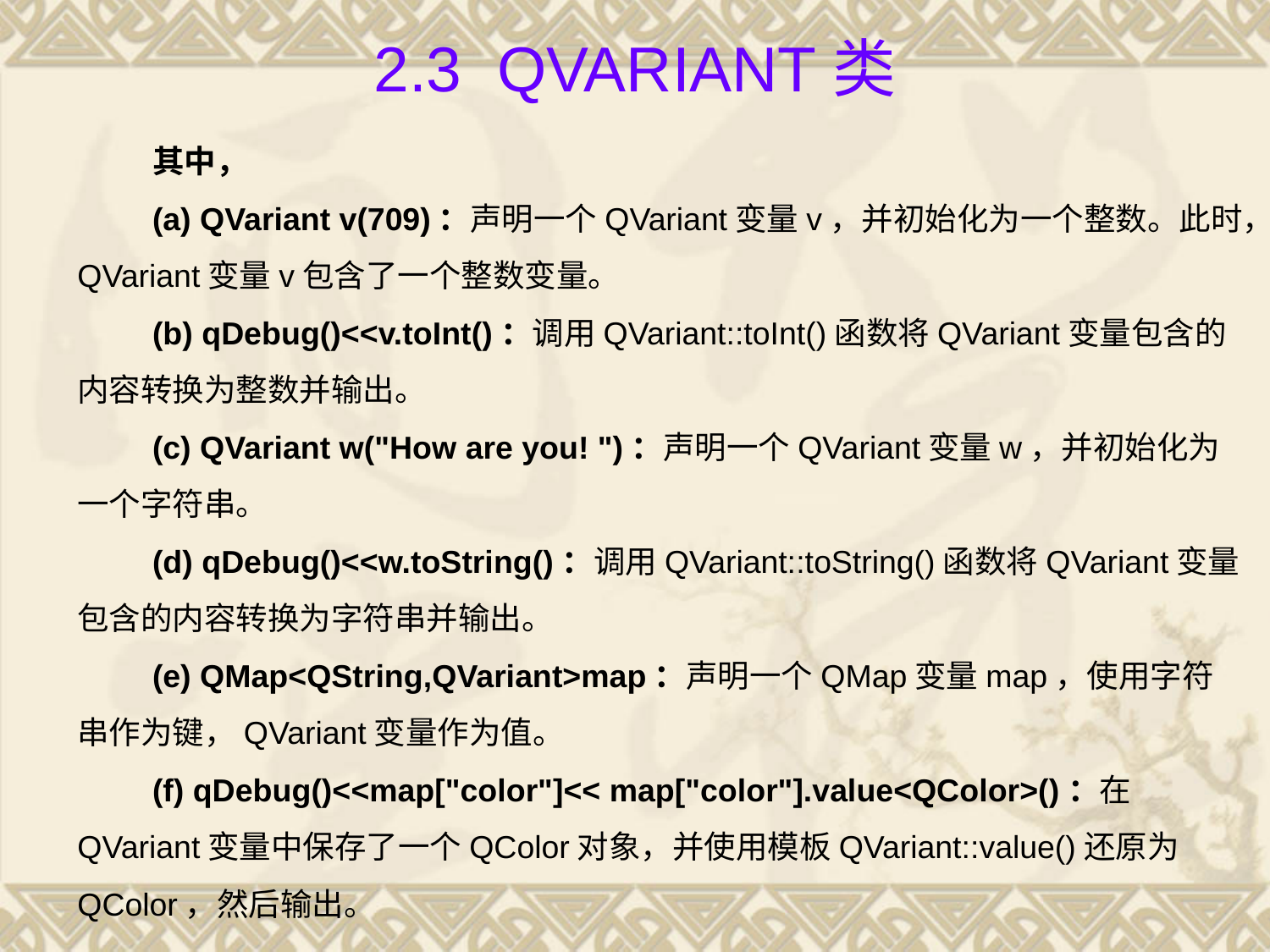

# 2.3  QVariant类
其中，
(a) QVariant v(709)：声明一个QVariant变量v，并初始化为一个整数。此时，QVariant变量v包含了一个整数变量。
(b) qDebug()<<v.toInt()：调用QVariant::toInt()函数将QVariant变量包含的内容转换为整数并输出。
(c) QVariant w("How are you! ")：声明一个QVariant变量w，并初始化为一个字符串。
(d) qDebug()<<w.toString()：调用QVariant::toString()函数将QVariant变量包含的内容转换为字符串并输出。
(e) QMap<QString,QVariant>map：声明一个QMap变量map，使用字符串作为键，QVariant变量作为值。
(f) qDebug()<<map["color"]<< map["color"].value<QColor>()：在QVariant变量中保存了一个QColor对象，并使用模板QVariant::value()还原为QColor，然后输出。